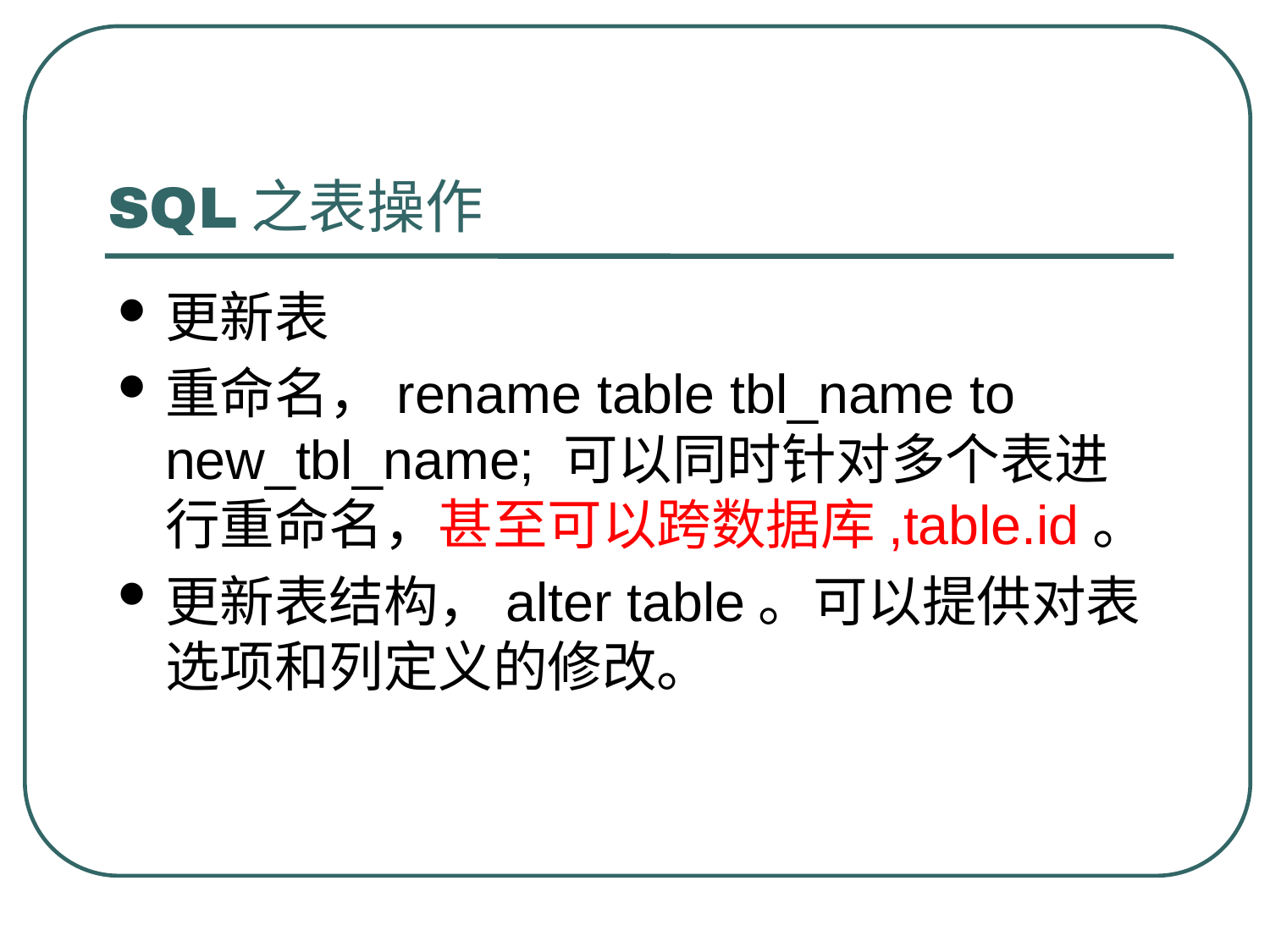

# SQL之表操作
更新表
重命名，rename table tbl_name to new_tbl_name; 可以同时针对多个表进行重命名，甚至可以跨数据库,table.id。
更新表结构，alter table。可以提供对表选项和列定义的修改。